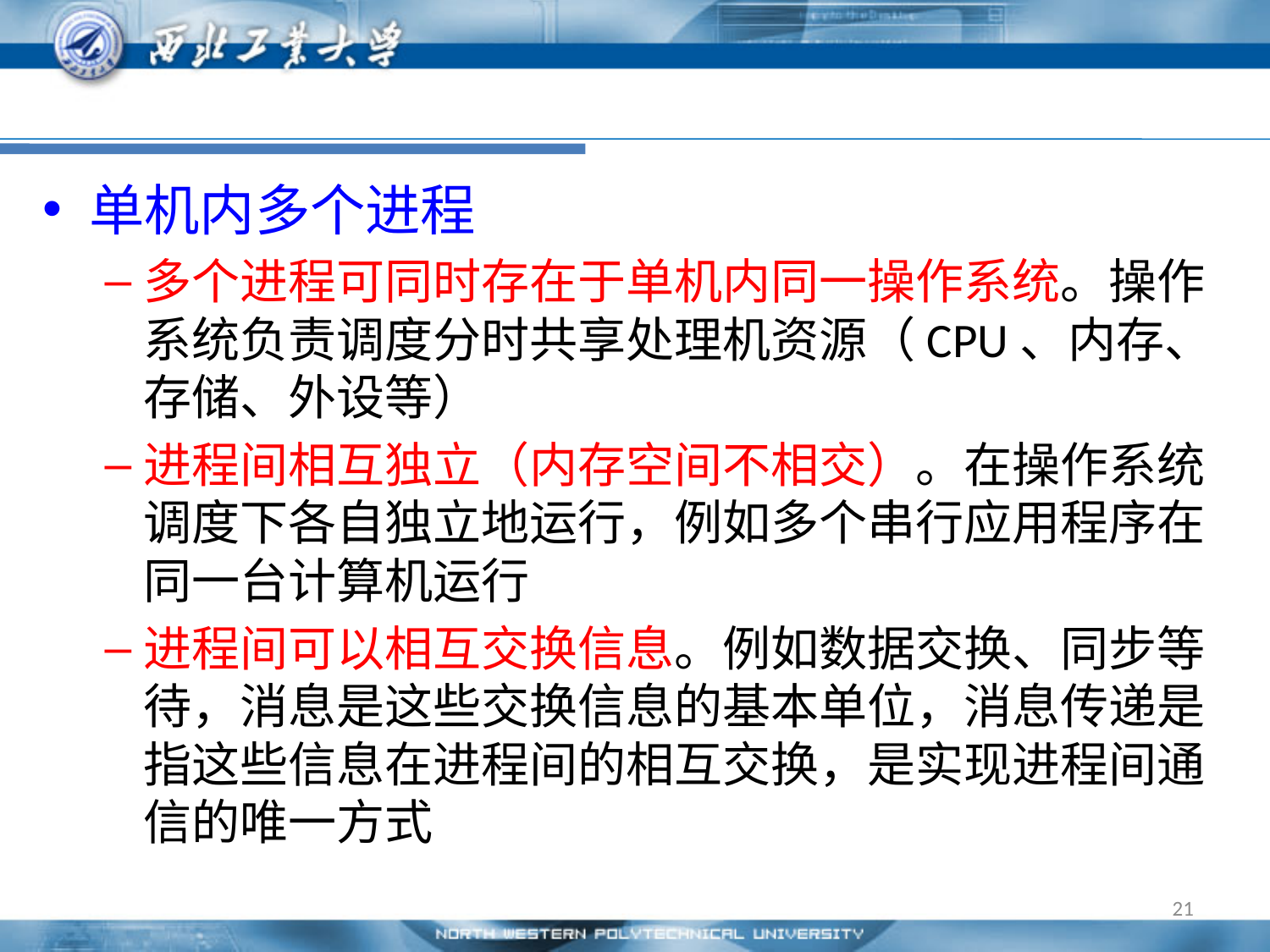

#
单机内多个进程
多个进程可同时存在于单机内同一操作系统。操作系统负责调度分时共享处理机资源（CPU、内存、存储、外设等）
进程间相互独立（内存空间不相交）。在操作系统调度下各自独立地运行，例如多个串行应用程序在同一台计算机运行
进程间可以相互交换信息。例如数据交换、同步等待，消息是这些交换信息的基本单位，消息传递是指这些信息在进程间的相互交换，是实现进程间通信的唯一方式

21